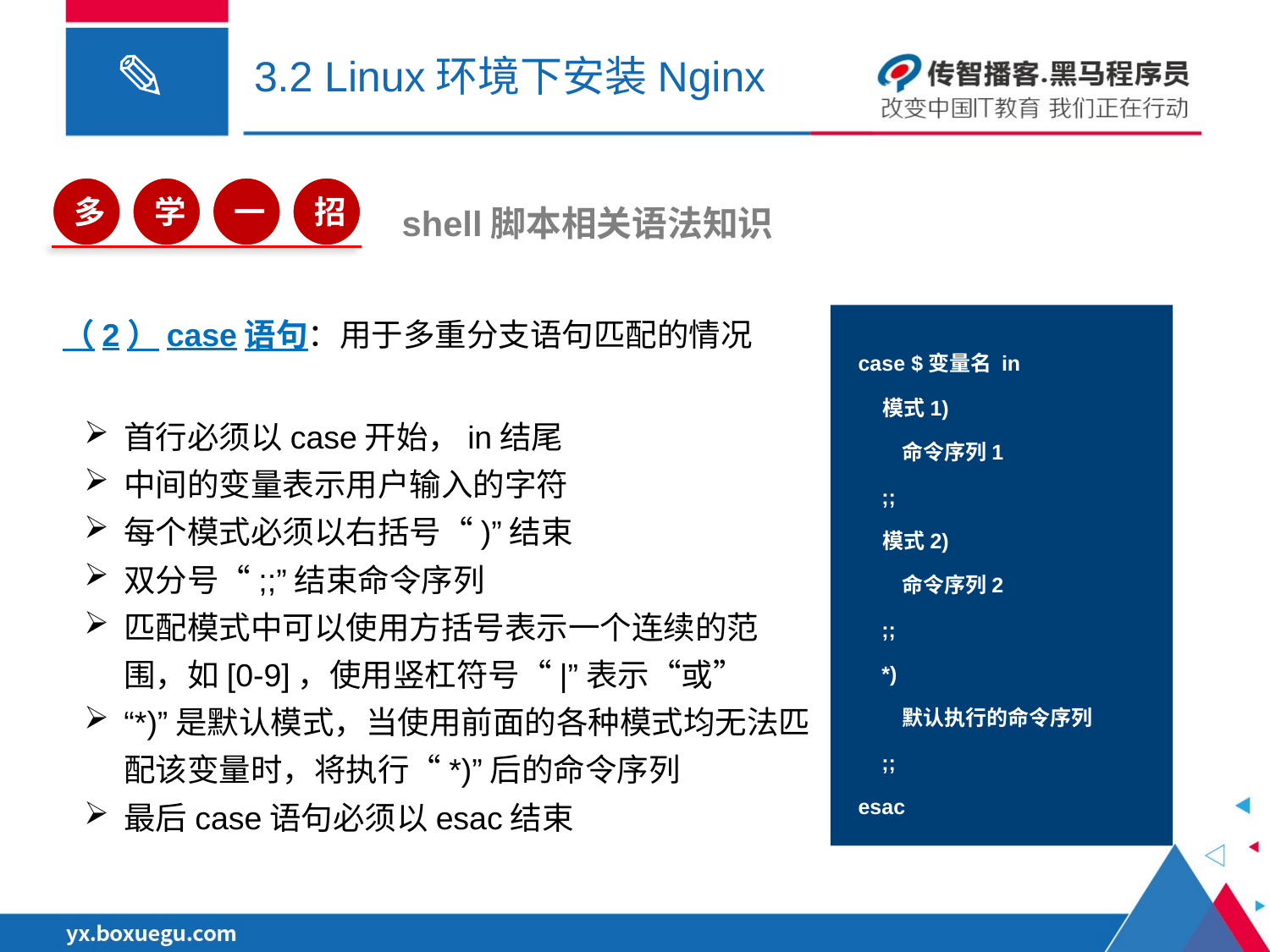

# 3.2 Linux环境下安装Nginx
多
学
一
招
shell脚本相关语法知识
（2）case语句：用于多重分支语句匹配的情况

case $变量名 in
    模式1)
        命令序列1
    ;;
    模式2)
        命令序列2
    ;;
    *)
        默认执行的命令序列
    ;;
esac
首行必须以case开始，in结尾
中间的变量表示用户输入的字符
每个模式必须以右括号“)”结束
双分号“;;”结束命令序列
匹配模式中可以使用方括号表示一个连续的范围，如[0-9]，使用竖杠符号“|”表示“或”
“*)”是默认模式，当使用前面的各种模式均无法匹配该变量时，将执行“*)”后的命令序列
最后case语句必须以esac结束